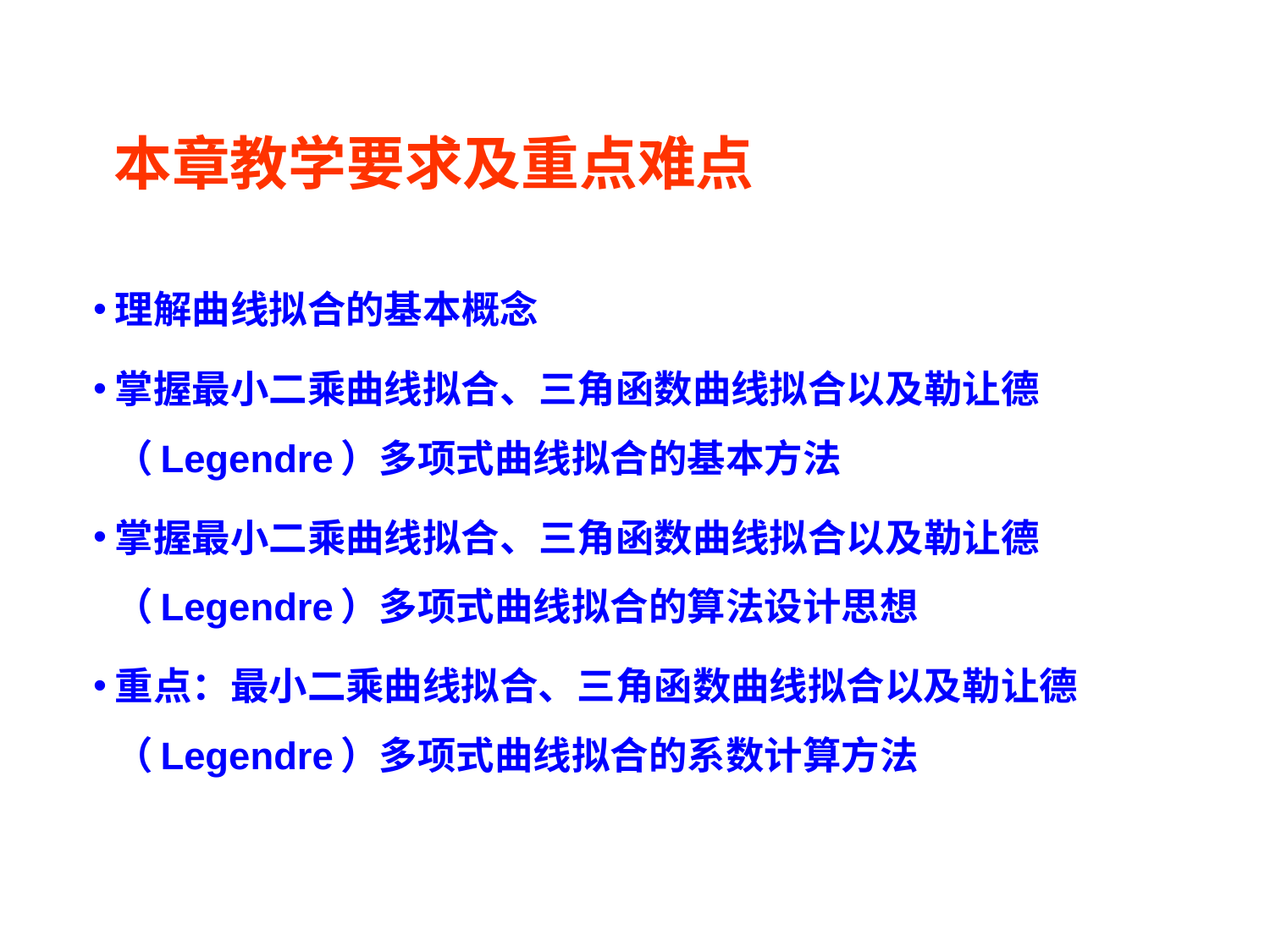

# 本章教学要求及重点难点
理解曲线拟合的基本概念
掌握最小二乘曲线拟合、三角函数曲线拟合以及勒让德（Legendre）多项式曲线拟合的基本方法
掌握最小二乘曲线拟合、三角函数曲线拟合以及勒让德（Legendre）多项式曲线拟合的算法设计思想
重点：最小二乘曲线拟合、三角函数曲线拟合以及勒让德（Legendre）多项式曲线拟合的系数计算方法